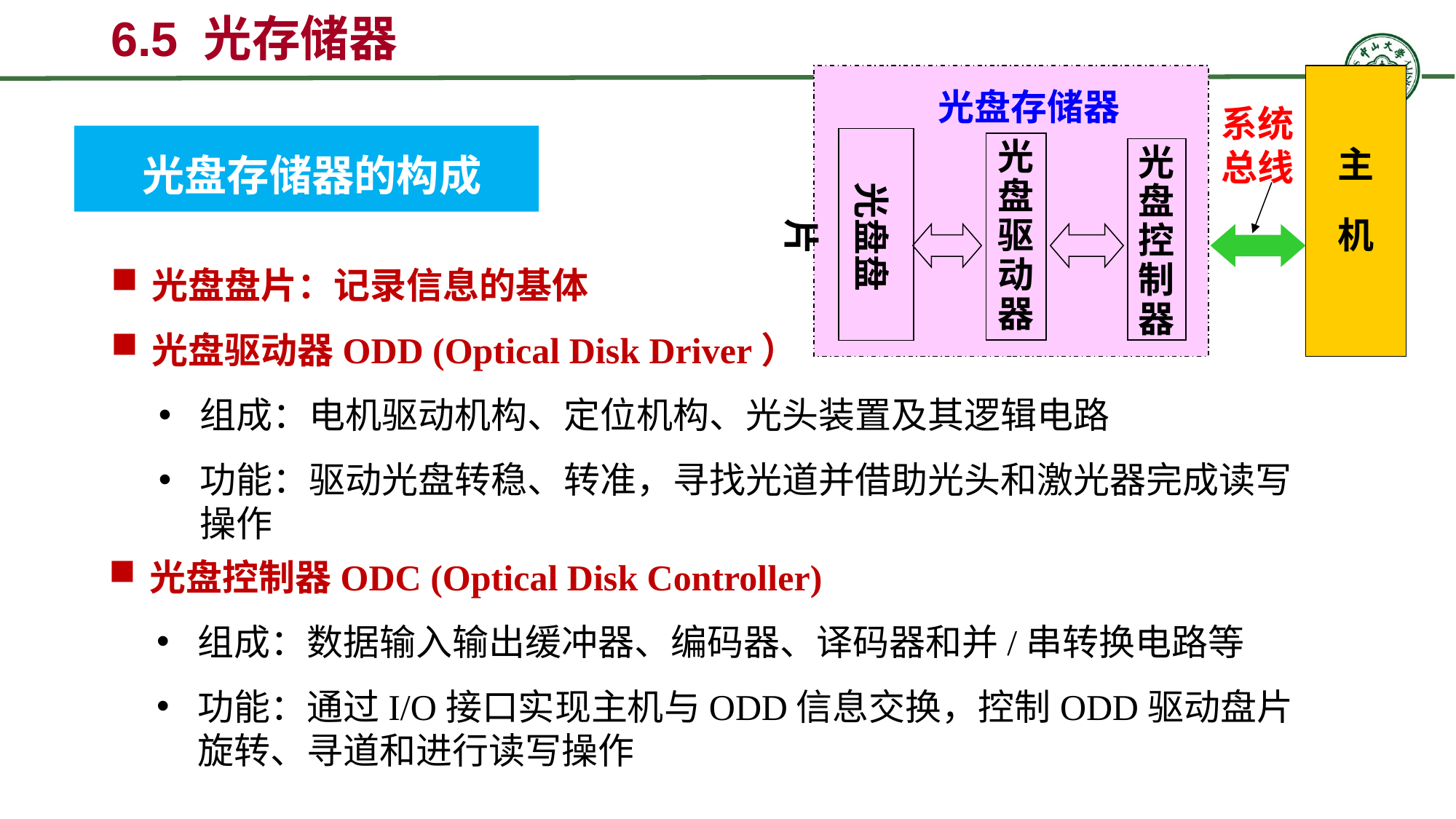

6.5 光存储器
光盘存储器

主
机
系统总线
光盘驱动器
光盘控制器

光盘盘片
光盘存储器的构成
光盘盘片：记录信息的基体
光盘驱动器ODD (Optical Disk Driver）
组成：电机驱动机构、定位机构、光头装置及其逻辑电路
功能：驱动光盘转稳、转准，寻找光道并借助光头和激光器完成读写操作
光盘控制器ODC (Optical Disk Controller)
组成：数据输入输出缓冲器、编码器、译码器和并/串转换电路等
功能：通过I/O接口实现主机与ODD信息交换，控制ODD驱动盘片旋转、寻道和进行读写操作